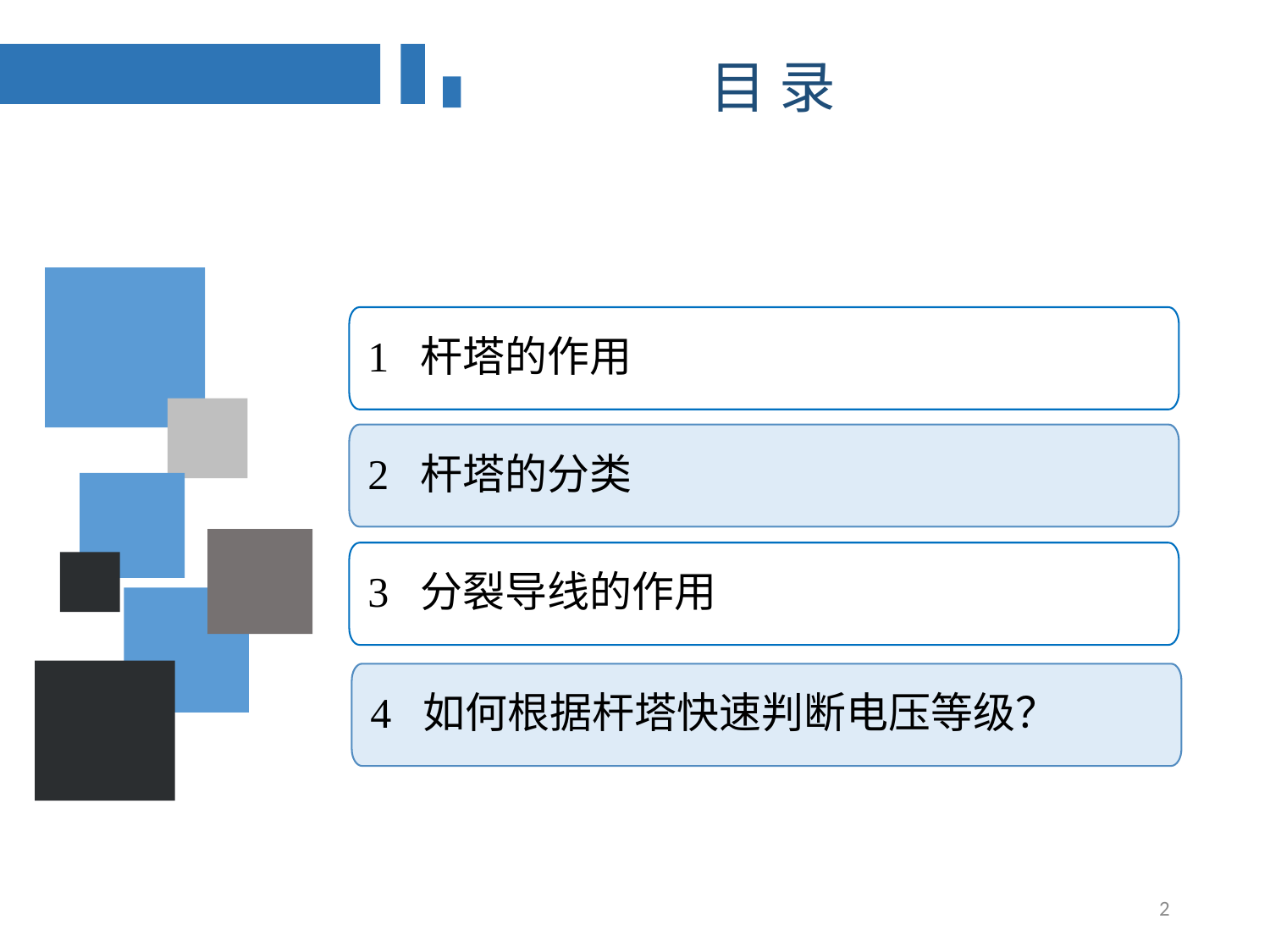

目 录

1  杆塔的作用
2  杆塔的分类
3  分裂导线的作用
4  如何根据杆塔快速判断电压等级？
2